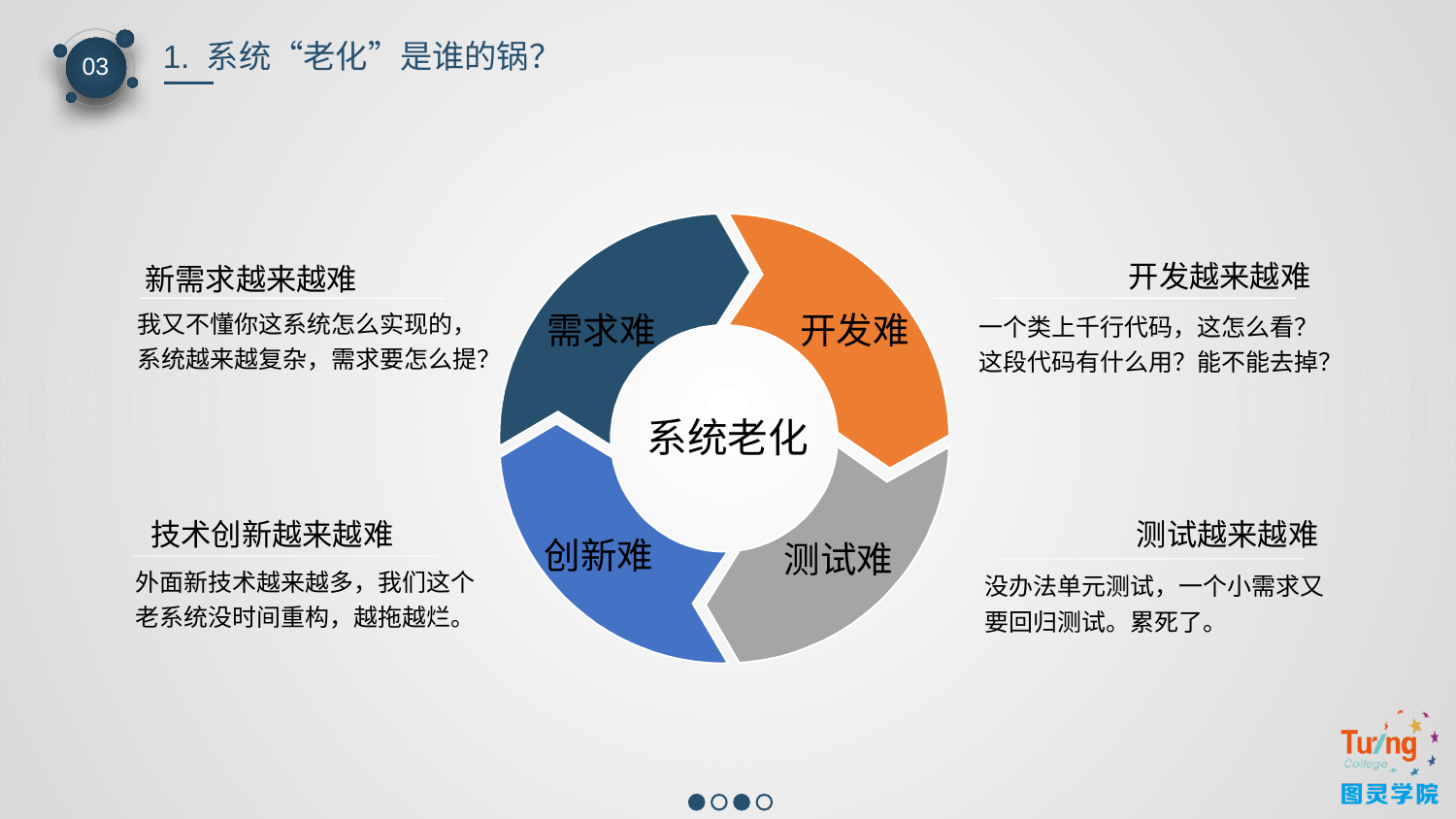

1. 系统“老化”是谁的锅？

03

开发难
需求难

创新难
测试难
开发越来越难

新需求越来越难

我又不懂你这系统怎么实现的，
系统越来越复杂，需求要怎么提？
一个类上千行代码，这怎么看？
这段代码有什么用？能不能去掉？

系统老化
技术创新越来越难

测试越来越难

外面新技术越来越多，我们这个
老系统没时间重构，越拖越烂。
没办法单元测试，一个小需求又
要回归测试。累死了。